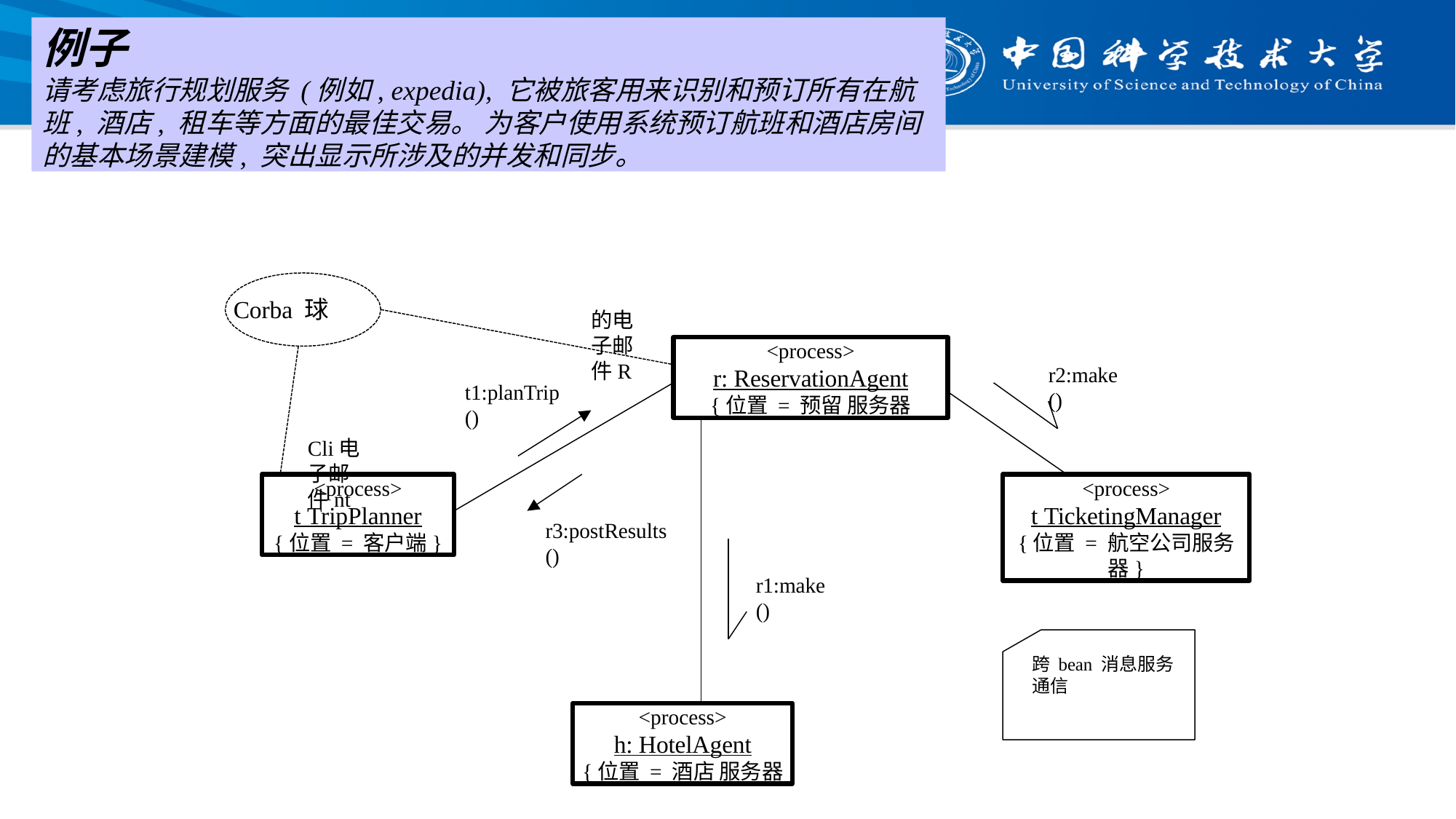

例子
请考虑旅行规划服务 (例如, expedia), 它被旅客用来识别和预订所有在航班, 酒店, 租车等方面的最佳交易。 为客户使用系统预订航班和酒店房间的基本场景建模, 突出显示所涉及的并发和同步。

Corba 球
的电子邮件R

<process>
r: ReservationAgent
{位置 = 预留 服务器

r2:make ()
t1:planTrip ()

Cli电子邮件nt
<process>
t TripPlanner
{位置 = 客户端}

<process>
t TicketingManager
{位置 = 航空公司服务器}

r3:postResults ()

r1:make ()

跨 bean 消息服务通信
<process>
h: HotelAgent
{位置 = 酒店 服务器